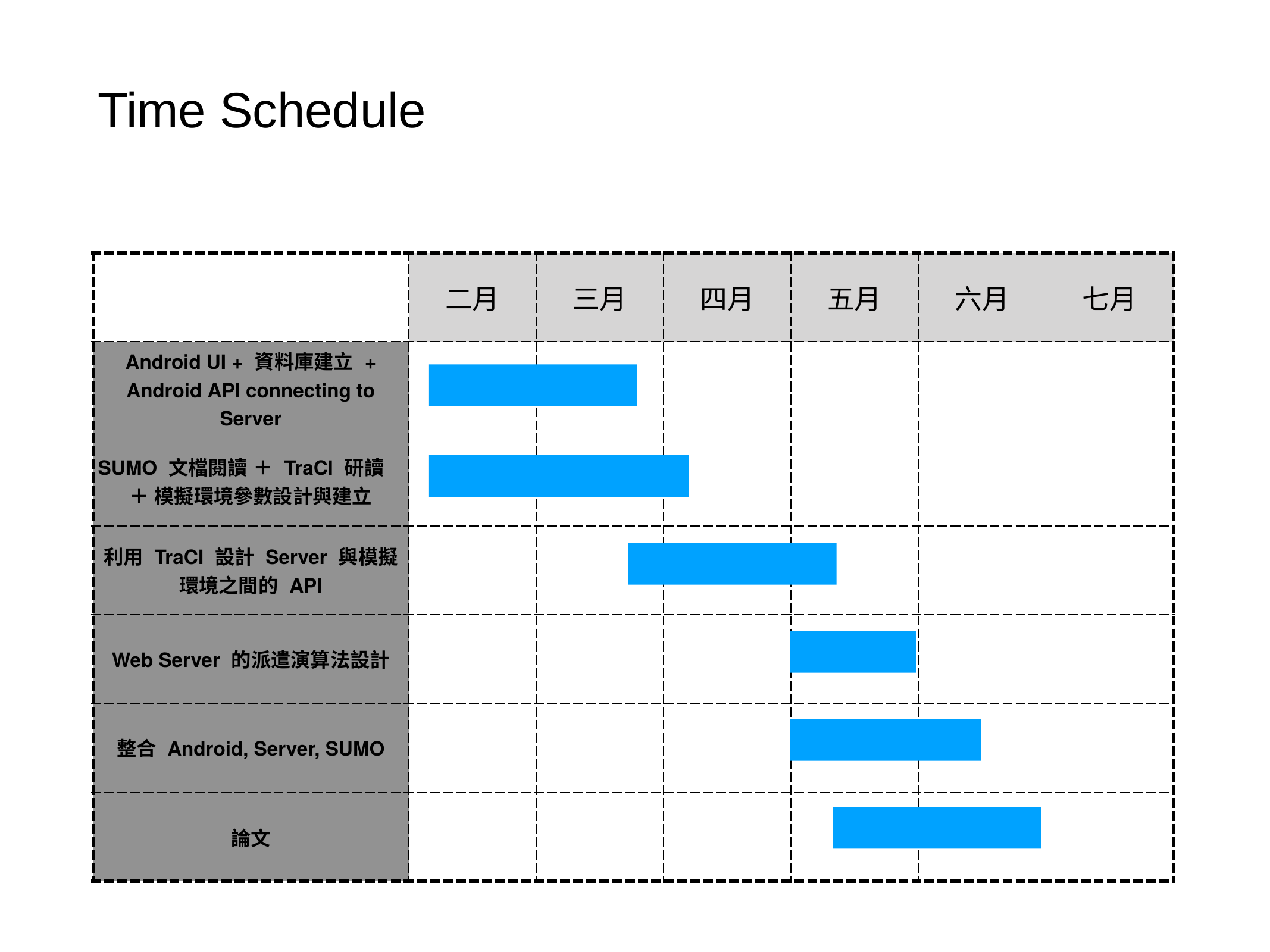

# Time Schedule
|  | 二月 | 三月 | 四月 | 五月 | 六月 | 七月 |
| --- | --- | --- | --- | --- | --- | --- |
| Android UI + 資料庫建立 + Android API connecting to Server |  |  |  |  |  |  |
| SUMO 文檔閱讀 ＋ TraCI 研讀 ＋ 模擬環境參數設計與建立 |  |  |  |  |  |  |
| 利用 TraCI 設計 Server 與模擬環境之間的 API |  |  |  |  |  |  |
| Web Server 的派遣演算法設計 |  |  |  |  |  |  |
| 整合 Android, Server, SUMO |  |  |  |  |  |  |
| 論文 |  |  |  |  |  |  |